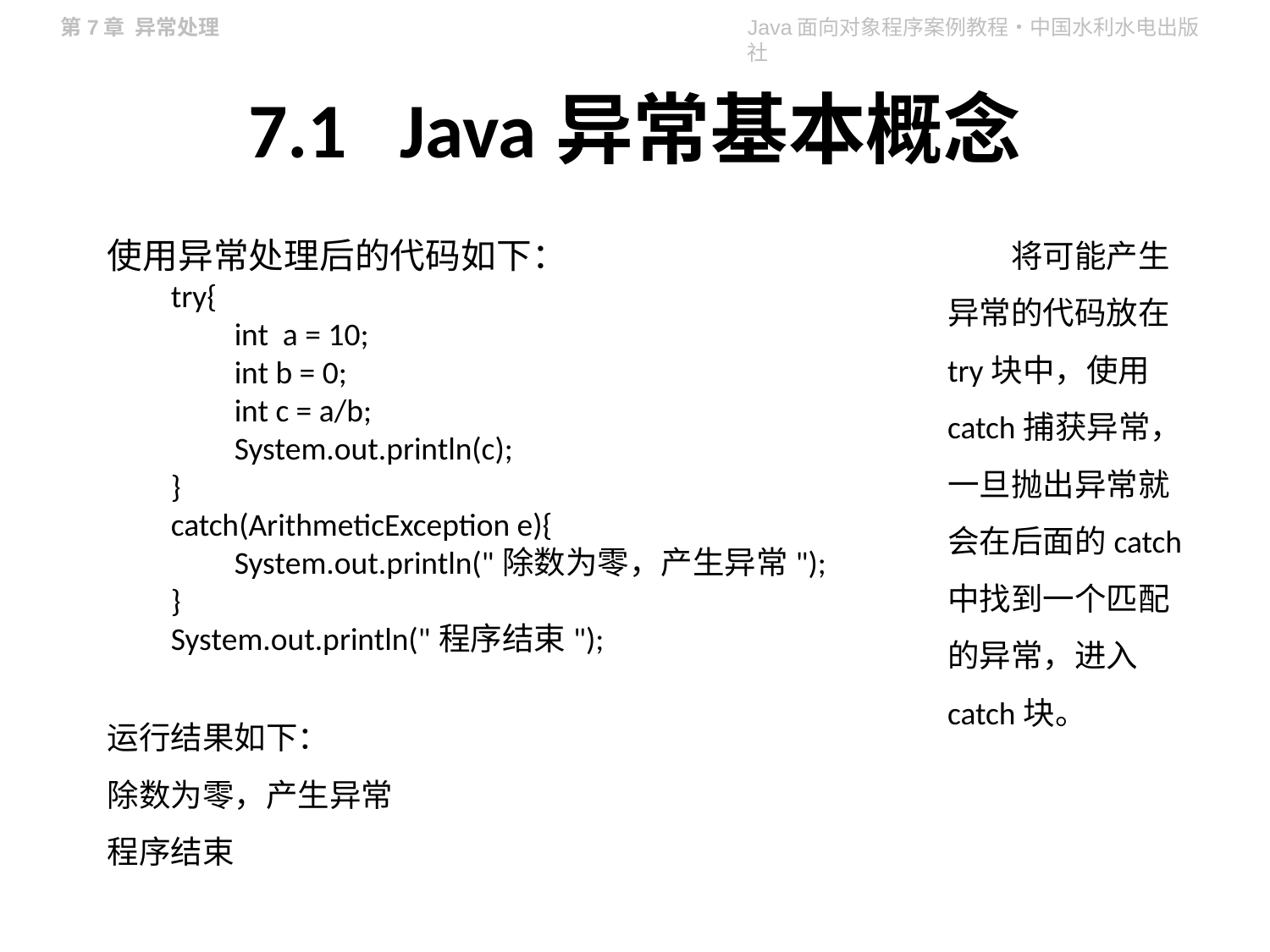

# 7.1   Java异常基本概念
使用异常处理后的代码如下：
try{
int  a = 10;
int b = 0;
int c = a/b;
System.out.println(c);
}
catch(ArithmeticException e){
System.out.println("除数为零，产生异常");
}
System.out.println("程序结束");

运行结果如下：
除数为零，产生异常
程序结束
将可能产生异常的代码放在try块中，使用catch捕获异常，一旦抛出异常就会在后面的catch中找到一个匹配的异常，进入catch块。